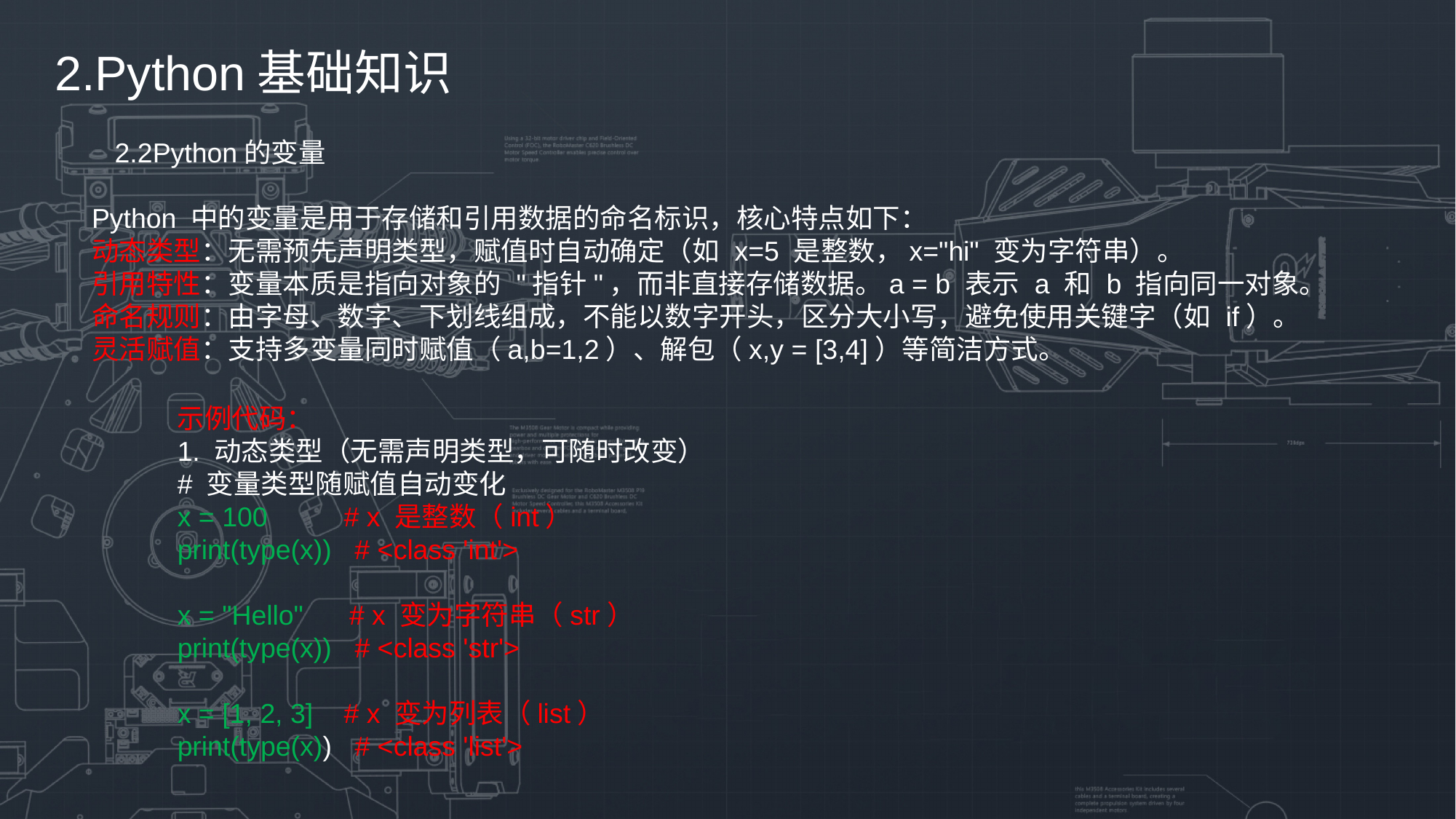

2.Python基础知识
   2.2Python的变量

Python 中的变量是用于存储和引用数据的命名标识，核心特点如下：
动态类型：无需预先声明类型，赋值时自动确定（如 x=5 是整数，x="hi" 变为字符串）。
引用特性：变量本质是指向对象的 "指针"，而非直接存储数据。a = b 表示 a 和 b 指向同一对象。
命名规则：由字母、数字、下划线组成，不能以数字开头，区分大小写，避免使用关键字（如 if）。
灵活赋值：支持多变量同时赋值（a,b=1,2）、解包（x,y = [3,4]）等简洁方式。

示例代码：
1. 动态类型（无需声明类型，可随时改变）
# 变量类型随赋值自动变化
x = 100          # x 是整数（int）
print(type(x))   # <class 'int'>

x = "Hello"      # x 变为字符串（str）
print(type(x))   # <class 'str'>

x = [1, 2, 3]    # x 变为列表（list）
print(type(x))   # <class 'list'>